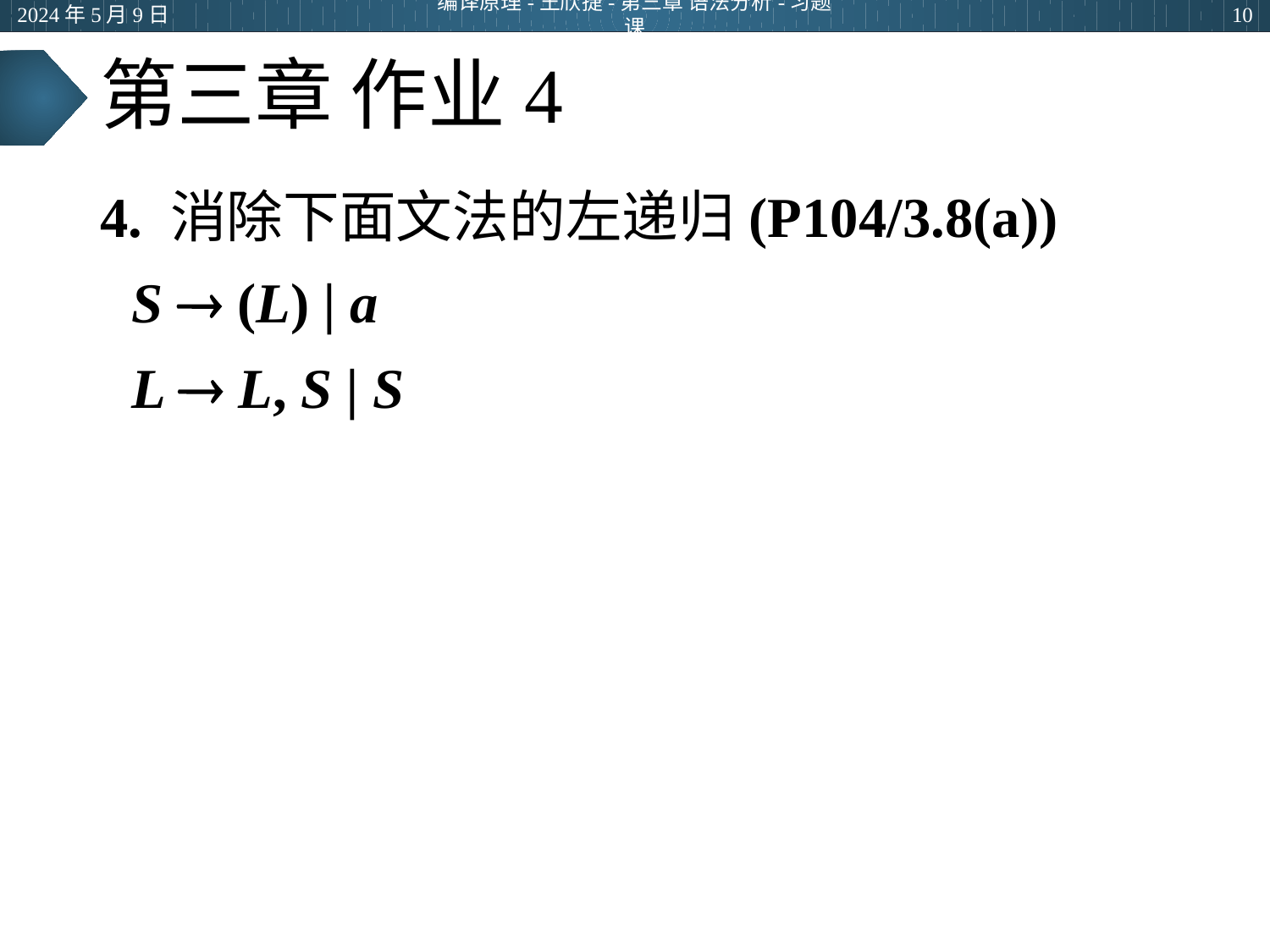

2024年5月9日
编译原理-王欣捷-第三章 语法分析-习题课
10
# 第三章 作业4
4. 消除下面文法的左递归(P104/3.8(a))
	S → (L) | a
	L → L, S | S